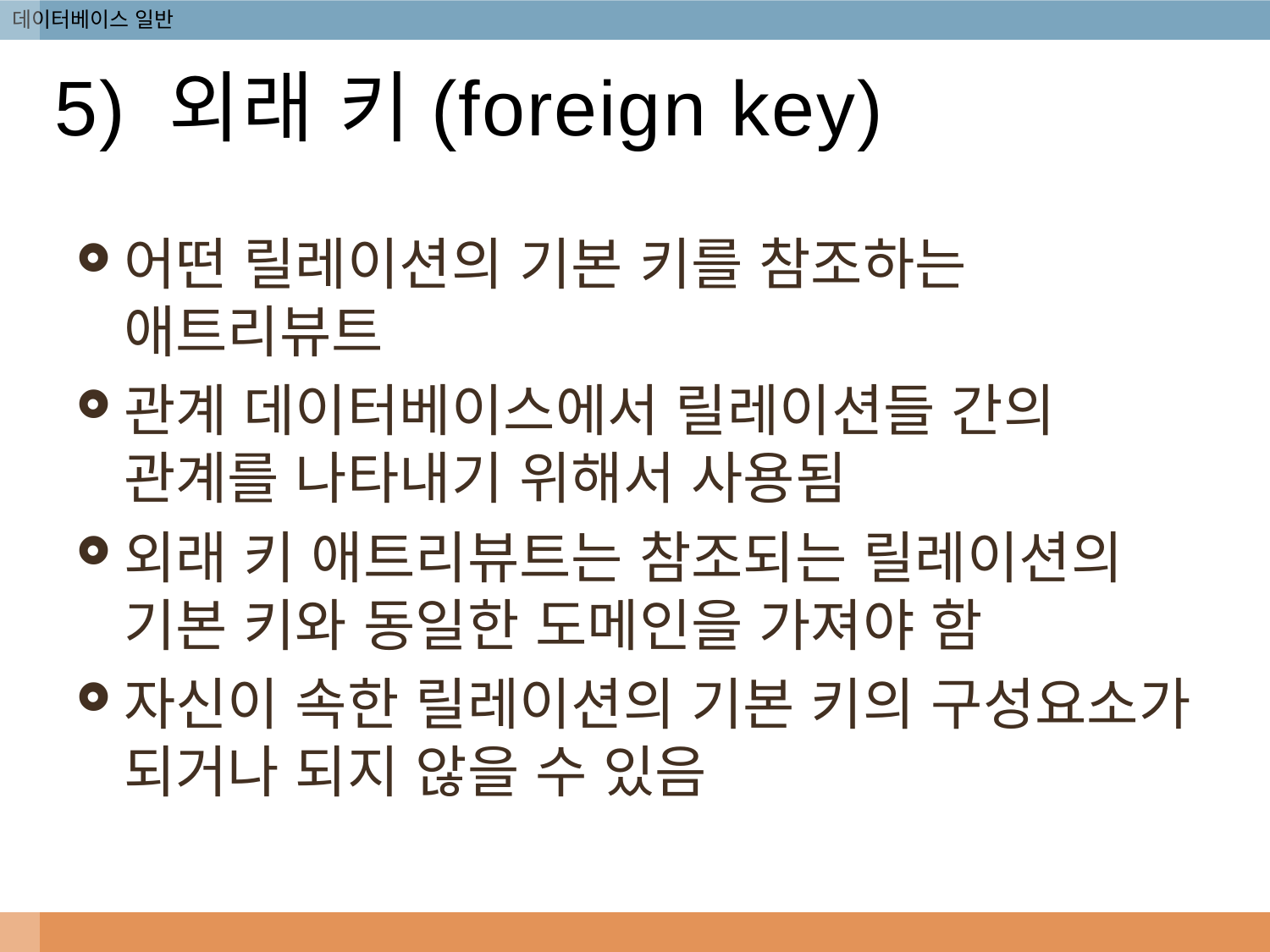

# 5) 외래 키(foreign key)
어떤 릴레이션의 기본 키를 참조하는 애트리뷰트
관계 데이터베이스에서 릴레이션들 간의 관계를 나타내기 위해서 사용됨
외래 키 애트리뷰트는 참조되는 릴레이션의 기본 키와 동일한 도메인을 가져야 함
자신이 속한 릴레이션의 기본 키의 구성요소가 되거나 되지 않을 수 있음